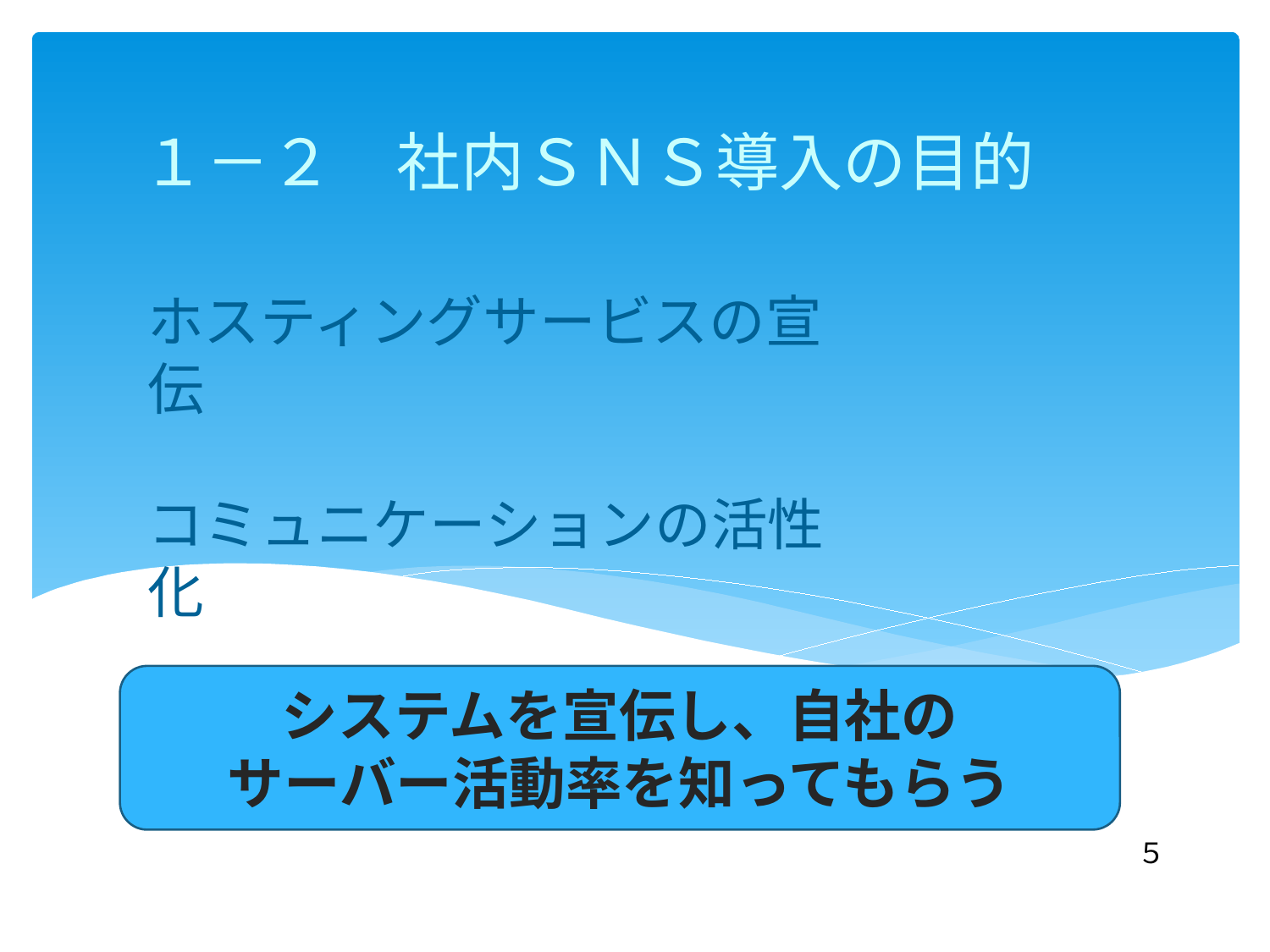

１－２　社内ＳＮＳ導入の目的
ホスティングサービスの宣伝

コミュニケーションの活性化

メールなどの定型文の排除
システムを宣伝し、自社の
サーバー活動率を知ってもらう
５